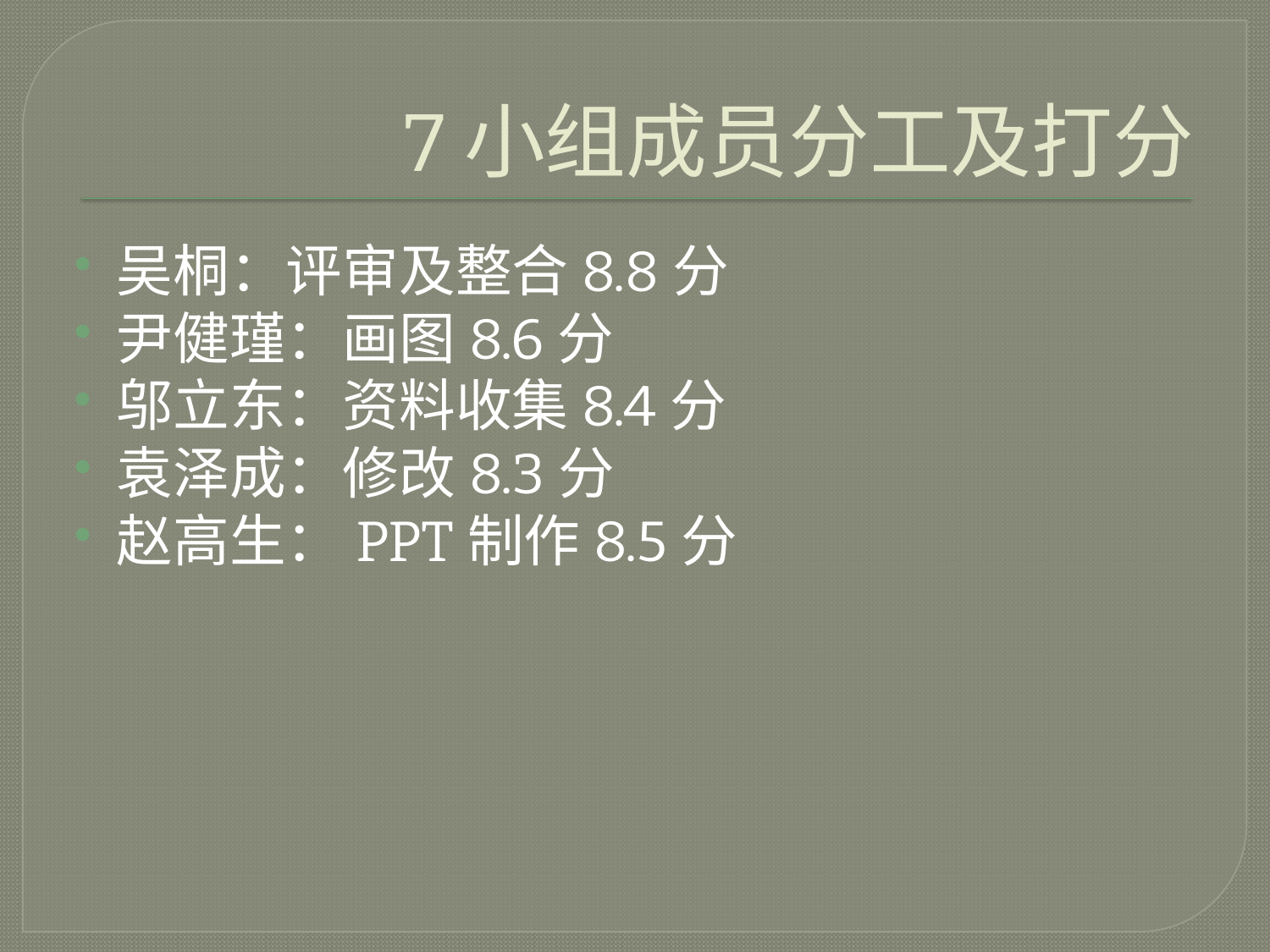

# 7小组成员分工及打分
吴桐：评审及整合8.8分
尹健瑾：画图8.6分
邬立东：资料收集8.4分
袁泽成：修改8.3分
赵高生：PPT制作8.5分